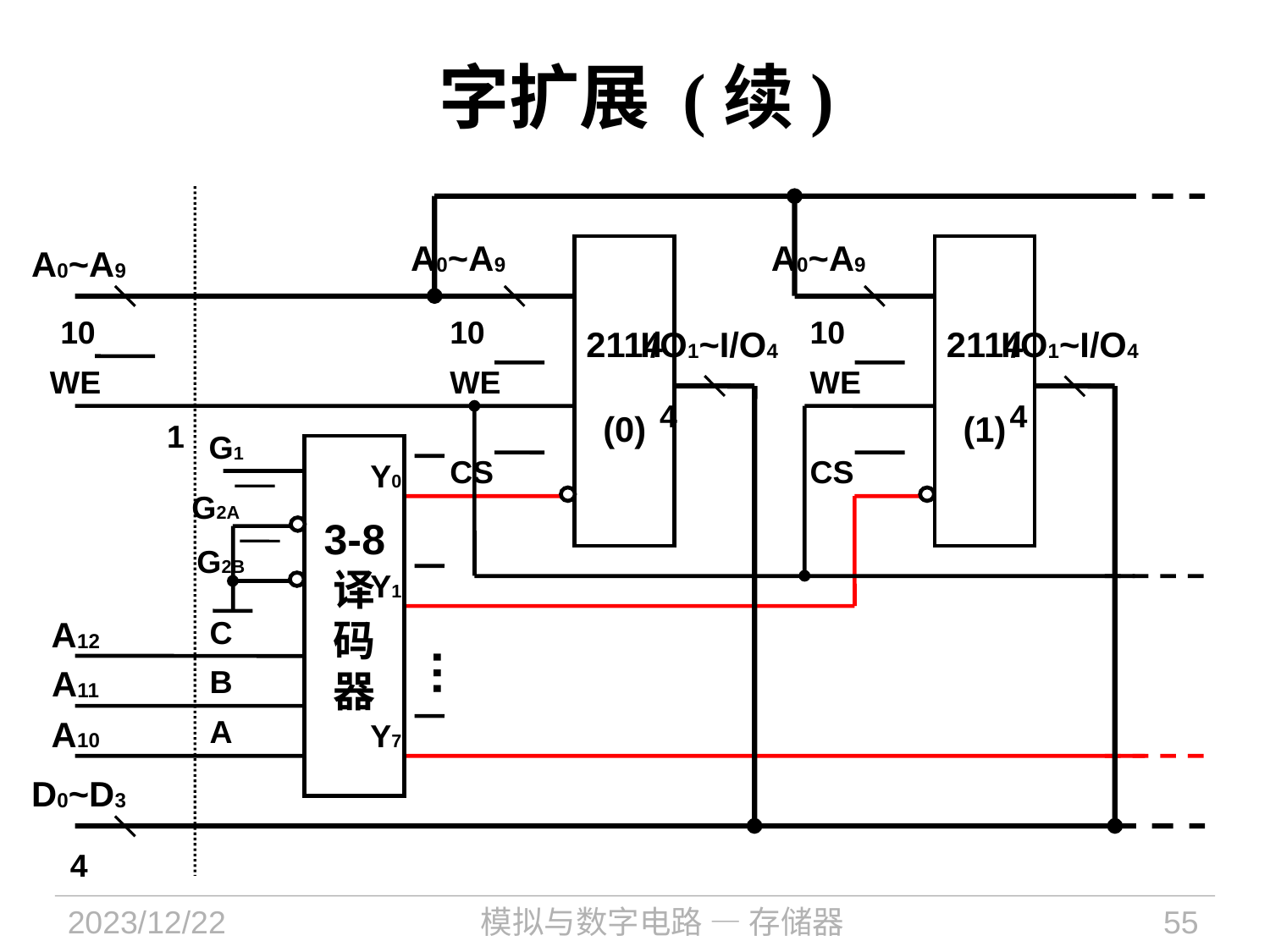

# 字扩展 (续)

A0~A9
A0~A9
A0~A9

10
10
10
2114

(0)
I/O1~I/O4
2114

(1)
I/O1~I/O4
WE

WE
WE

4
4

1
G1

CS
CS
Y0

G2A

3-8
译
码
器

G2B

Y1

A12
C

…

A11
B
A10
A
Y7

D0~D3

4
2023/12/22
模拟与数字电路 — 存储器
55